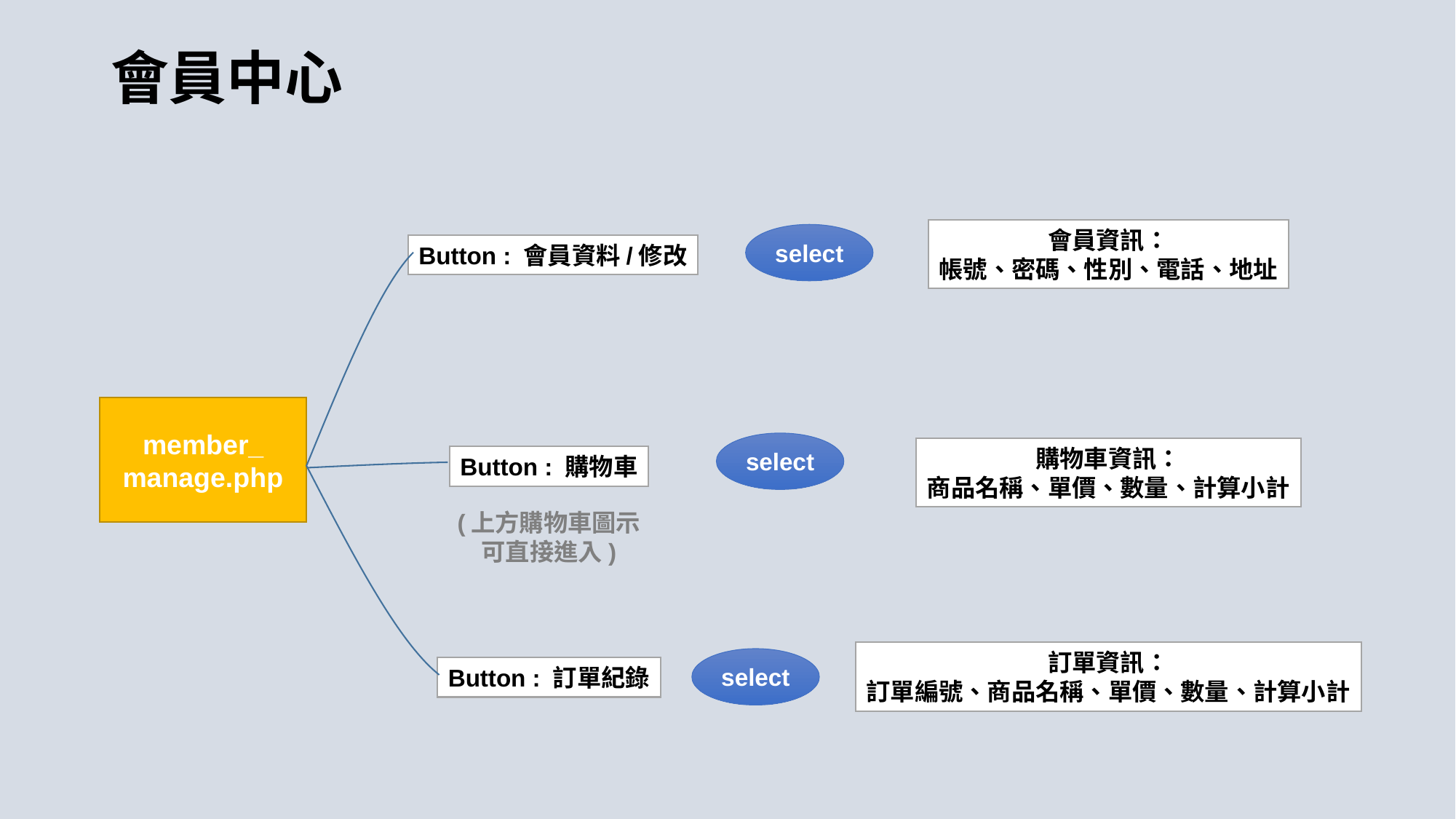

會員中心
會員資訊：
帳號、密碼、性別、電話、地址
select
Button : 會員資料/修改

member_
manage.php
select
購物車資訊：
商品名稱、單價、數量、計算小計
Button : 購物車
(上方購物車圖示
可直接進入)
訂單資訊：
訂單編號、商品名稱、單價、數量、計算小計
select
Button : 訂單紀錄